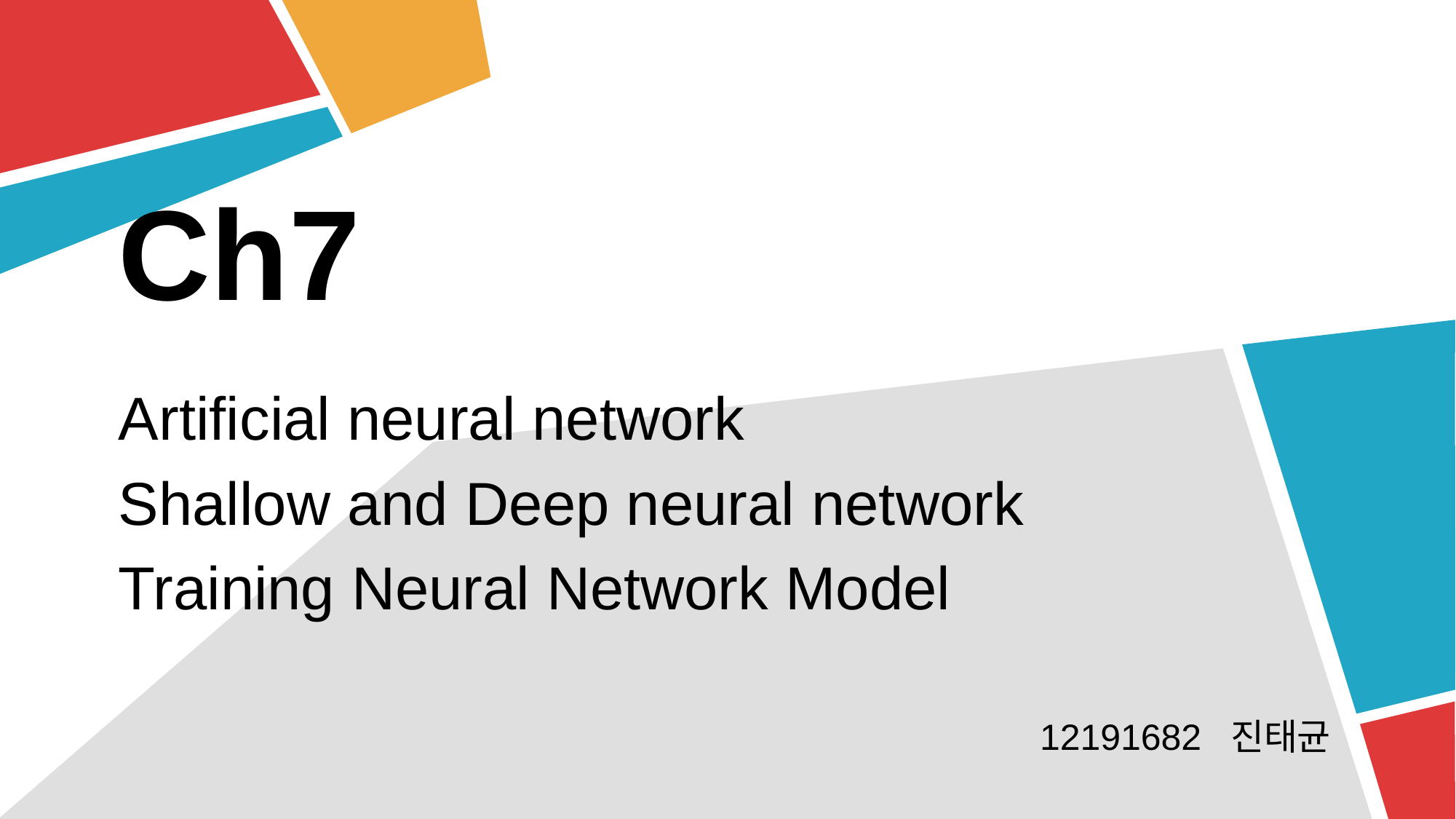

# Ch7
Artificial neural network
Shallow and Deep neural network
Training Neural Network Model
12191682  진태균